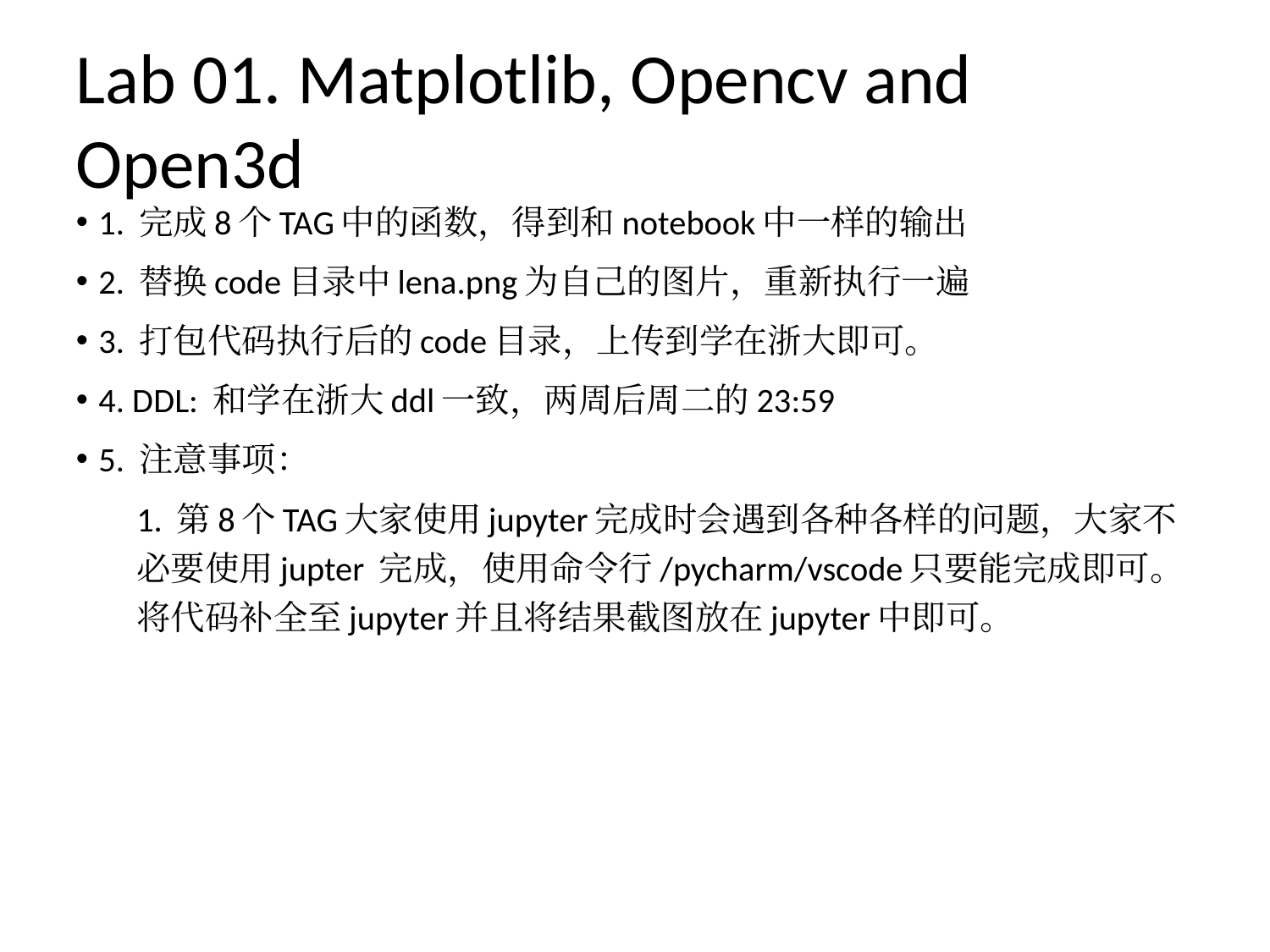

Lab 01. Matplotlib, Opencv and Open3d
1. 完成8个TAG中的函数，得到和notebook中一样的输出
2. 替换code目录中lena.png为自己的图片，重新执行一遍
3. 打包代码执行后的code目录，上传到学在浙大即可。
4. DDL: 和学在浙大ddl一致，两周后周二的23:59
5. 注意事项：
1. 第8个TAG大家使用jupyter完成时会遇到各种各样的问题，大家不必要使用jupter 完成，使用命令行/pycharm/vscode只要能完成即可。将代码补全至jupyter并且将结果截图放在jupyter中即可。